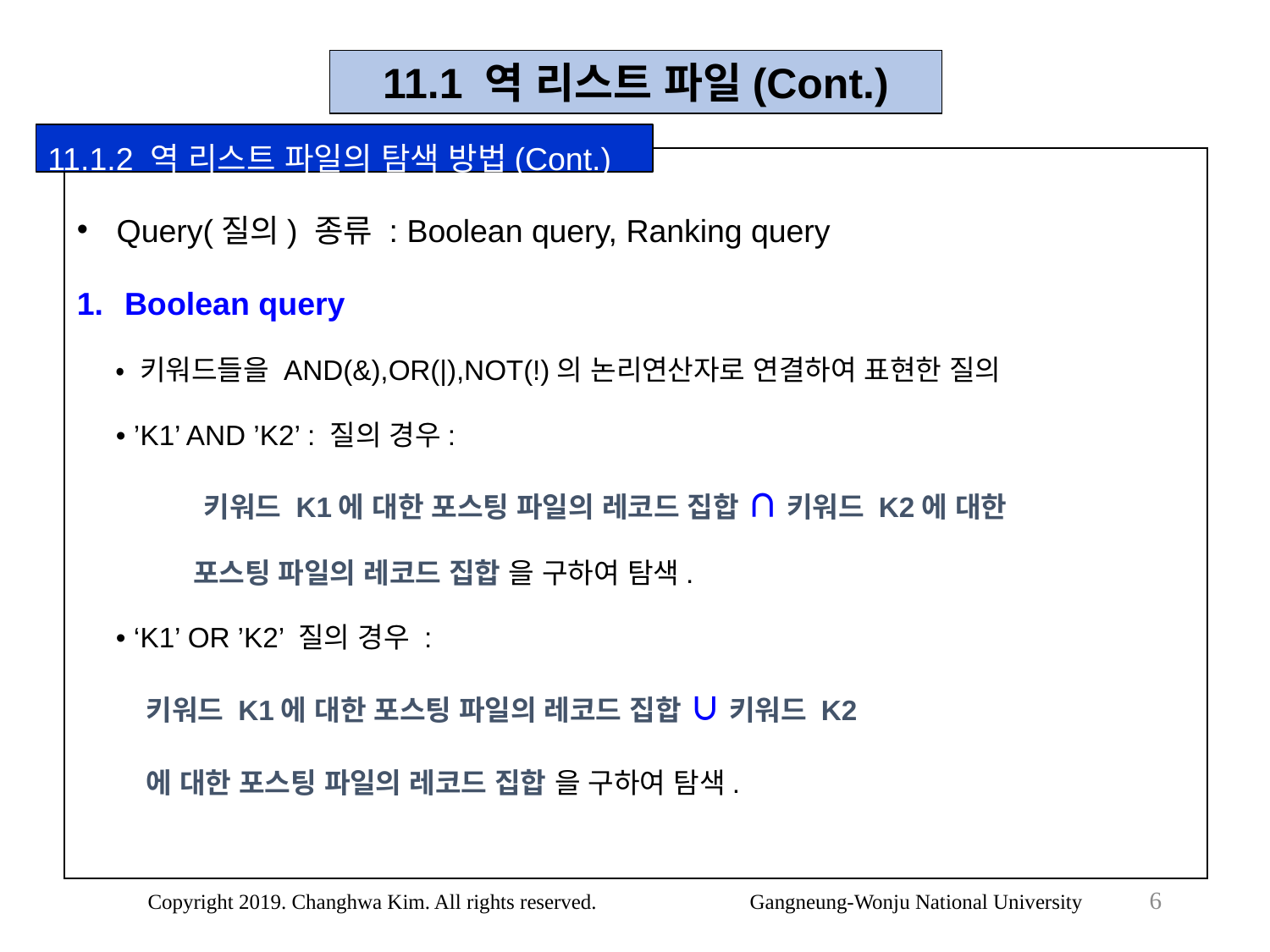

11.1 역 리스트 파일(Cont.)
11.1.2 역 리스트 파일의 탐색 방법(Cont.)

Query(질의) 종류 : Boolean query, Ranking query
Boolean query
     • 키워드들을 AND(&),OR(|),NOT(!)의 논리연산자로 연결하여 표현한 질의
     • ’K1’ AND ’K2’ : 질의 경우:
	키워드 K1에 대한 포스팅 파일의 레코드 집합 ∩ 키워드 K2에 대한
              포스팅 파일의 레코드 집합 을 구하여 탐색.
     • ‘K1’ OR ’K2’ 질의 경우 :
        키워드 K1에 대한 포스팅 파일의 레코드 집합 ∪ 키워드 K2
        에 대한 포스팅 파일의 레코드 집합 을 구하여 탐색.

6
Copyright 2019. Changhwa Kim. All rights reserved.                             Gangneung-Wonju National University